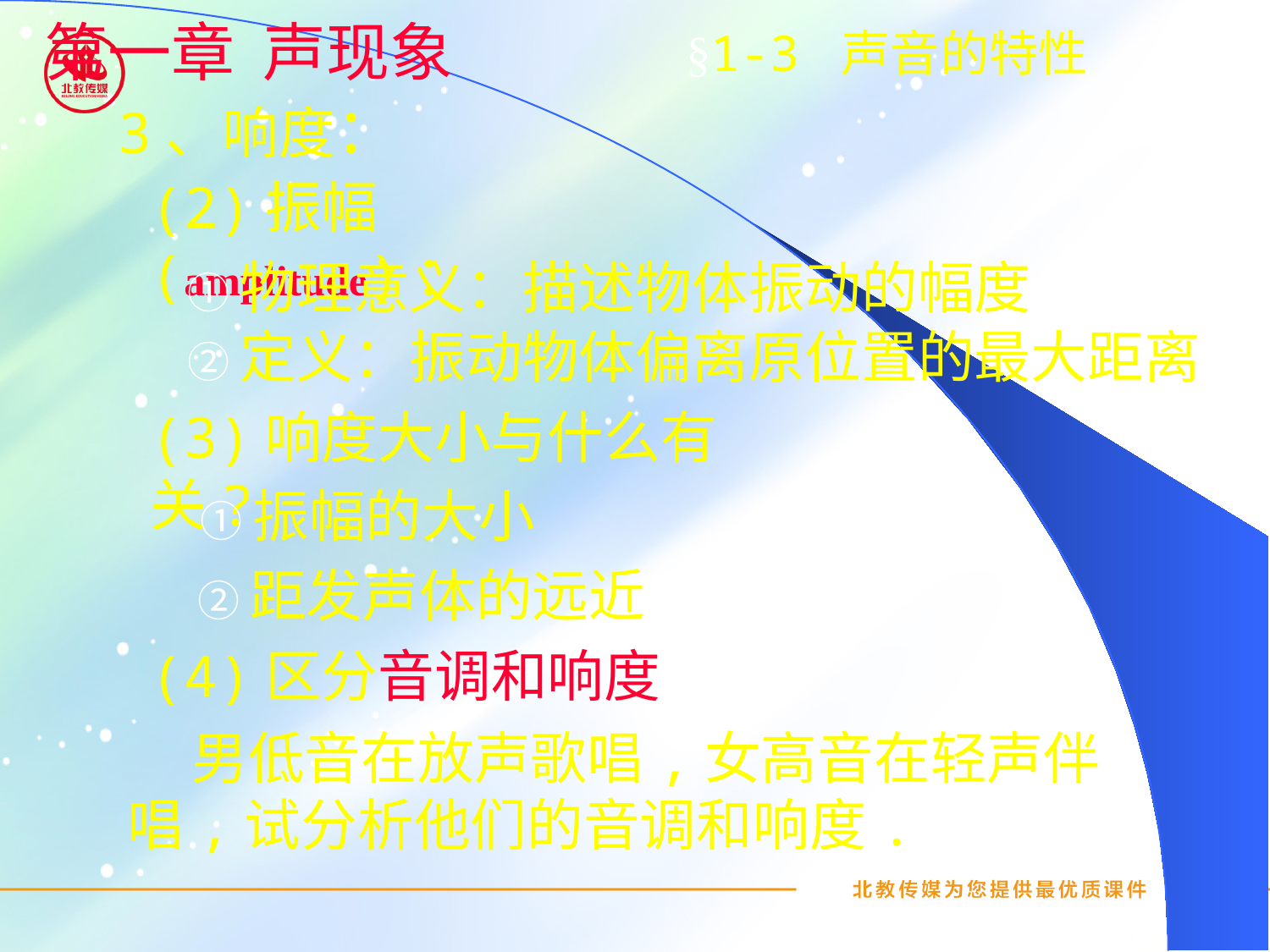

第一章  声现象
§1-3 声音的特性
3、响度：
(2)振幅(amplitude)：
①物理意义：描述物体振动的幅度
②定义：振动物体偏离原位置的最大距离
(3)响度大小与什么有关?
①振幅的大小
②距发声体的远近
(4)区分音调和响度
    男低音在放声歌唱,女高音在轻声伴唱,试分析他们的音调和响度.